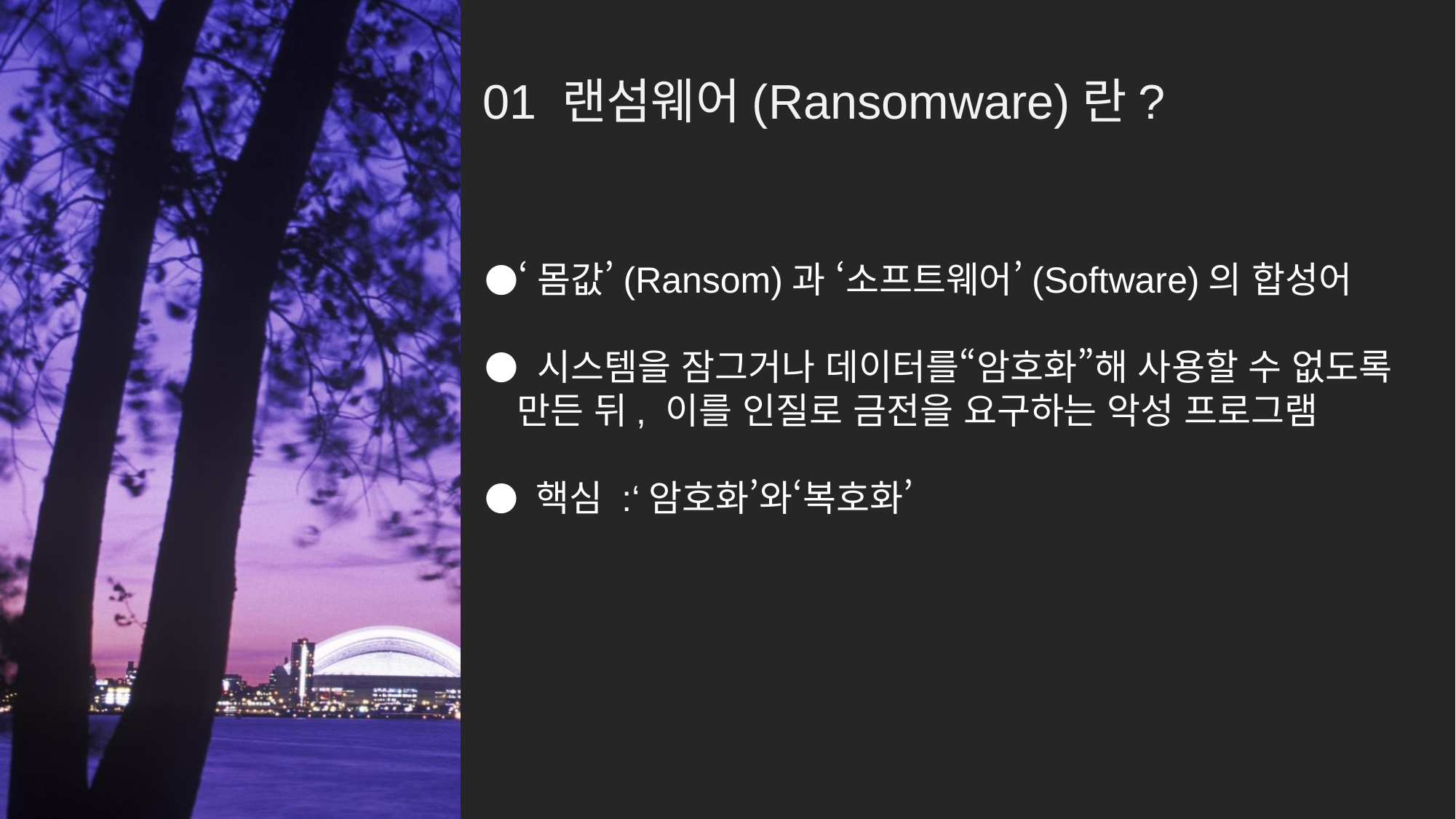

01 랜섬웨어(Ransomware)란?
●‘몸값’(Ransom)과 ‘소프트웨어’(Software)의 합성어

● 시스템을 잠그거나 데이터를“암호화”해 사용할 수 없도록
   만든 뒤, 이를 인질로 금전을 요구하는 악성 프로그램

● 핵심 :‘암호화’와‘복호화’